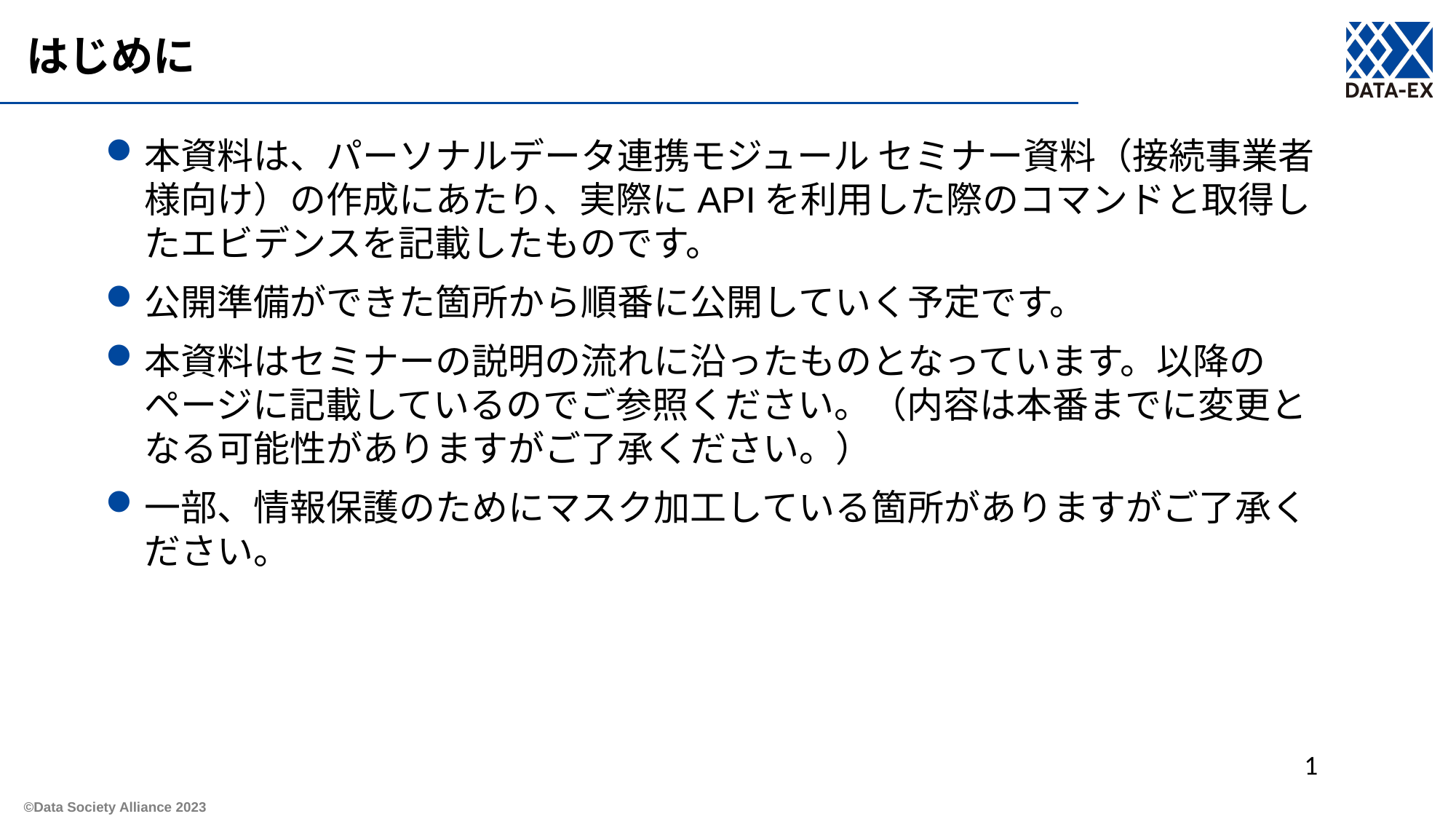

# はじめに
本資料は、パーソナルデータ連携モジュール セミナー資料（接続事業者様向け）の作成にあたり、実際にAPIを利用した際のコマンドと取得したエビデンスを記載したものです。
公開準備ができた箇所から順番に公開していく予定です。
本資料はセミナーの説明の流れに沿ったものとなっています。以降のページに記載しているのでご参照ください。（内容は本番までに変更となる可能性がありますがご了承ください。）
一部、情報保護のためにマスク加工している箇所がありますがご了承ください。